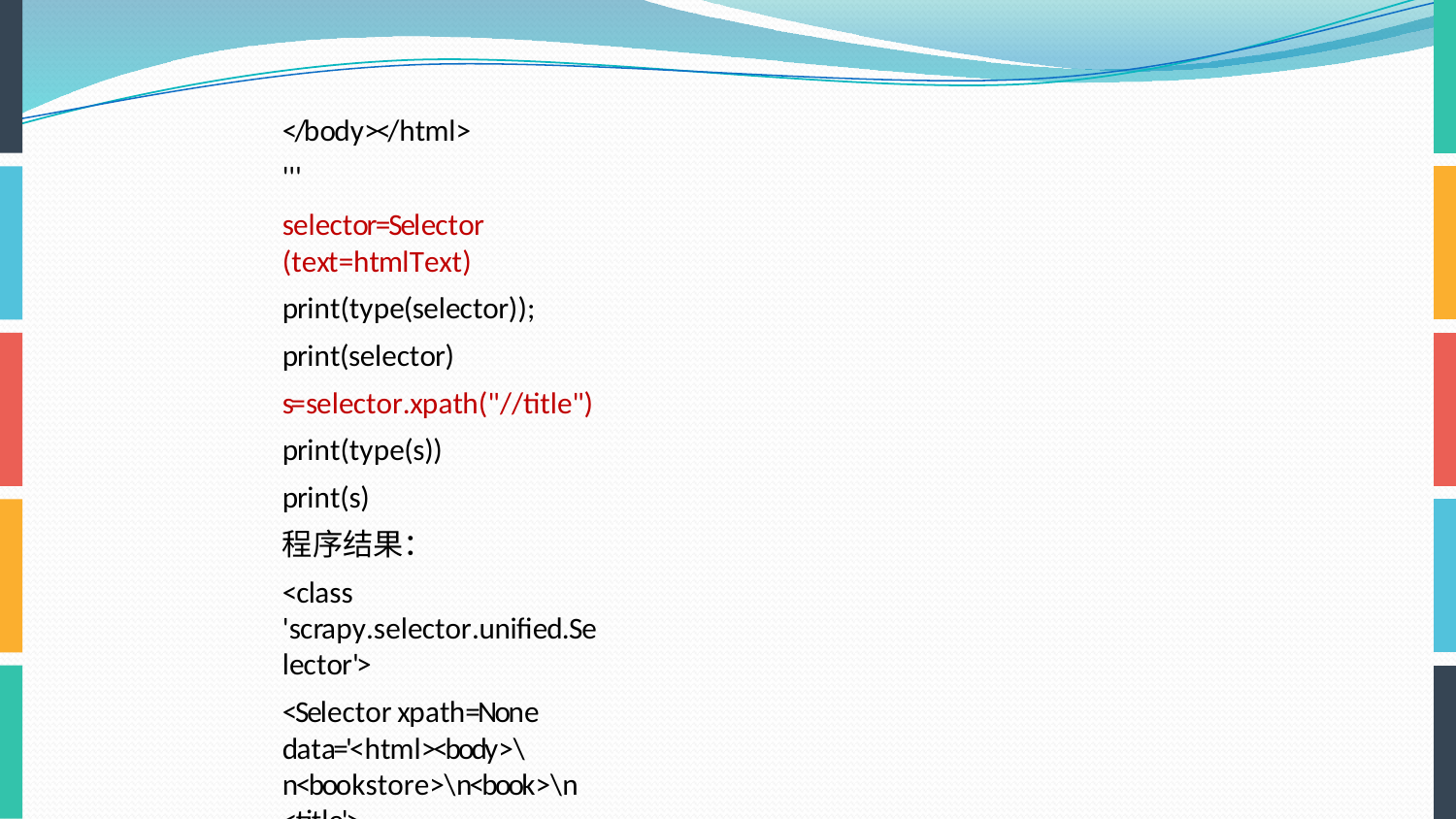

</body></html> '''
selector=Selector(text=htmlText)
print(type(selector)); print(selector)
s=selector.xpath("//title") print(type(s))
print(s)
程序结果：
<class 'scrapy.selector.unified.Selector'>
<Selector xpath=None data='<html><body>\n<bookstore>\n<book>\n  <title'>
<class 'scrapy.selector.unified.SelectorList'>
[<Selector xpath='//title' data='<title lang="eng">Harry Potter</title>'>, <Selector
xpath='//title' data='<title lang="eng">Learning XML</title>'>]